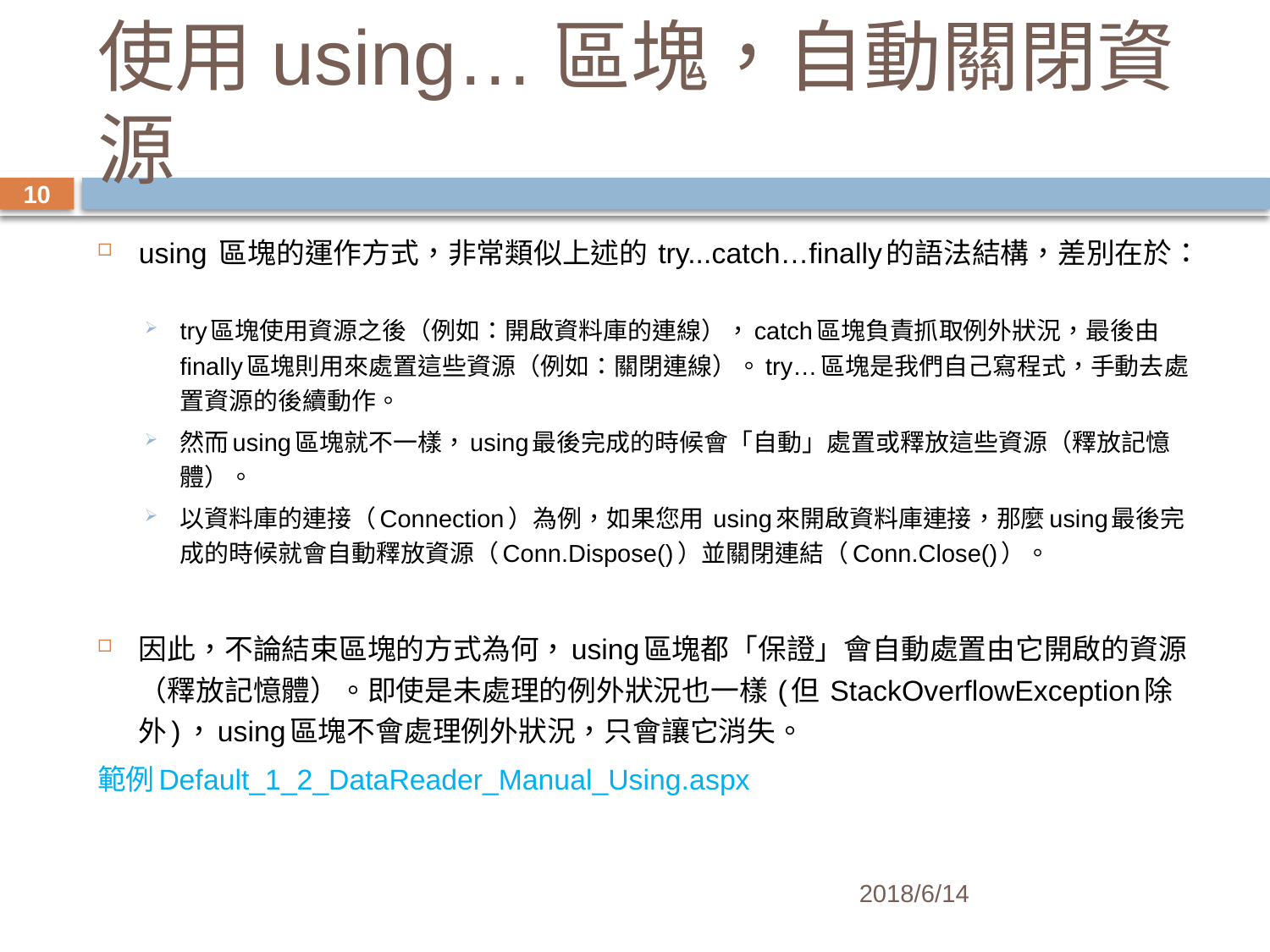

# 使用using…區塊，自動關閉資源
10
using 區塊的運作方式，非常類似上述的 try...catch…finally的語法結構，差別在於：
try區塊使用資源之後（例如：開啟資料庫的連線），catch區塊負責抓取例外狀況，最後由 finally區塊則用來處置這些資源（例如：關閉連線）。try…區塊是我們自己寫程式，手動去處置資源的後續動作。
然而using區塊就不一樣，using最後完成的時候會「自動」處置或釋放這些資源（釋放記憶體）。
以資料庫的連接（Connection）為例，如果您用 using來開啟資料庫連接，那麼using最後完成的時候就會自動釋放資源（Conn.Dispose()）並關閉連結（Conn.Close()）。

因此，不論結束區塊的方式為何，using區塊都「保證」會自動處置由它開啟的資源（釋放記憶體）。即使是未處理的例外狀況也一樣 (但 StackOverflowException除外)，using區塊不會處理例外狀況，只會讓它消失。
範例Default_1_2_DataReader_Manual_Using.aspx
2018/6/14